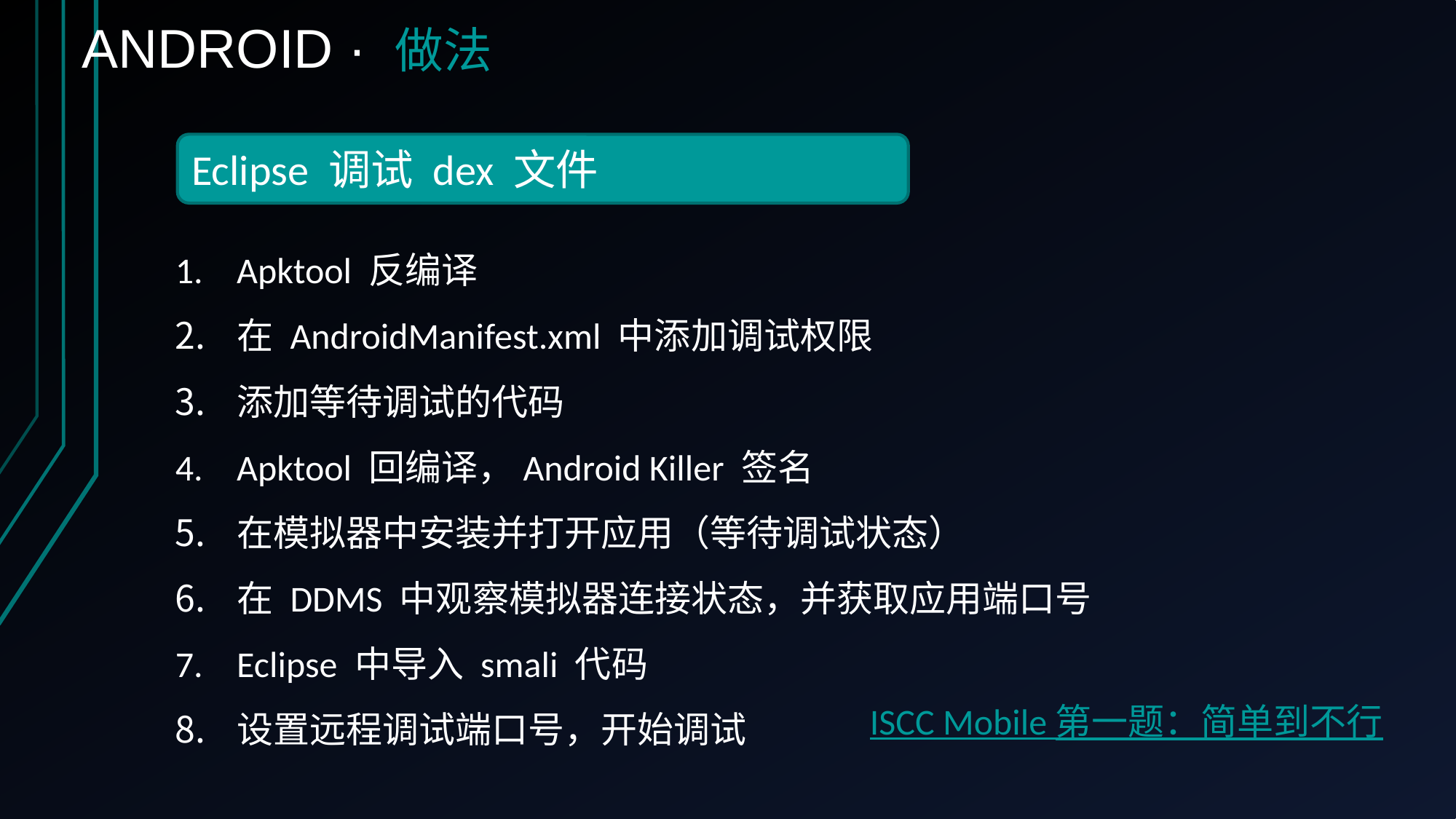

ANDROID · 做法

Eclipse 调试 dex 文件
Apktool 反编译
在 AndroidManifest.xml 中添加调试权限
添加等待调试的代码
Apktool 回编译，Android Killer 签名
在模拟器中安装并打开应用（等待调试状态）
在 DDMS 中观察模拟器连接状态，并获取应用端口号
Eclipse 中导入 smali 代码
设置远程调试端口号，开始调试

ISCC Mobile 第一题：简单到不行